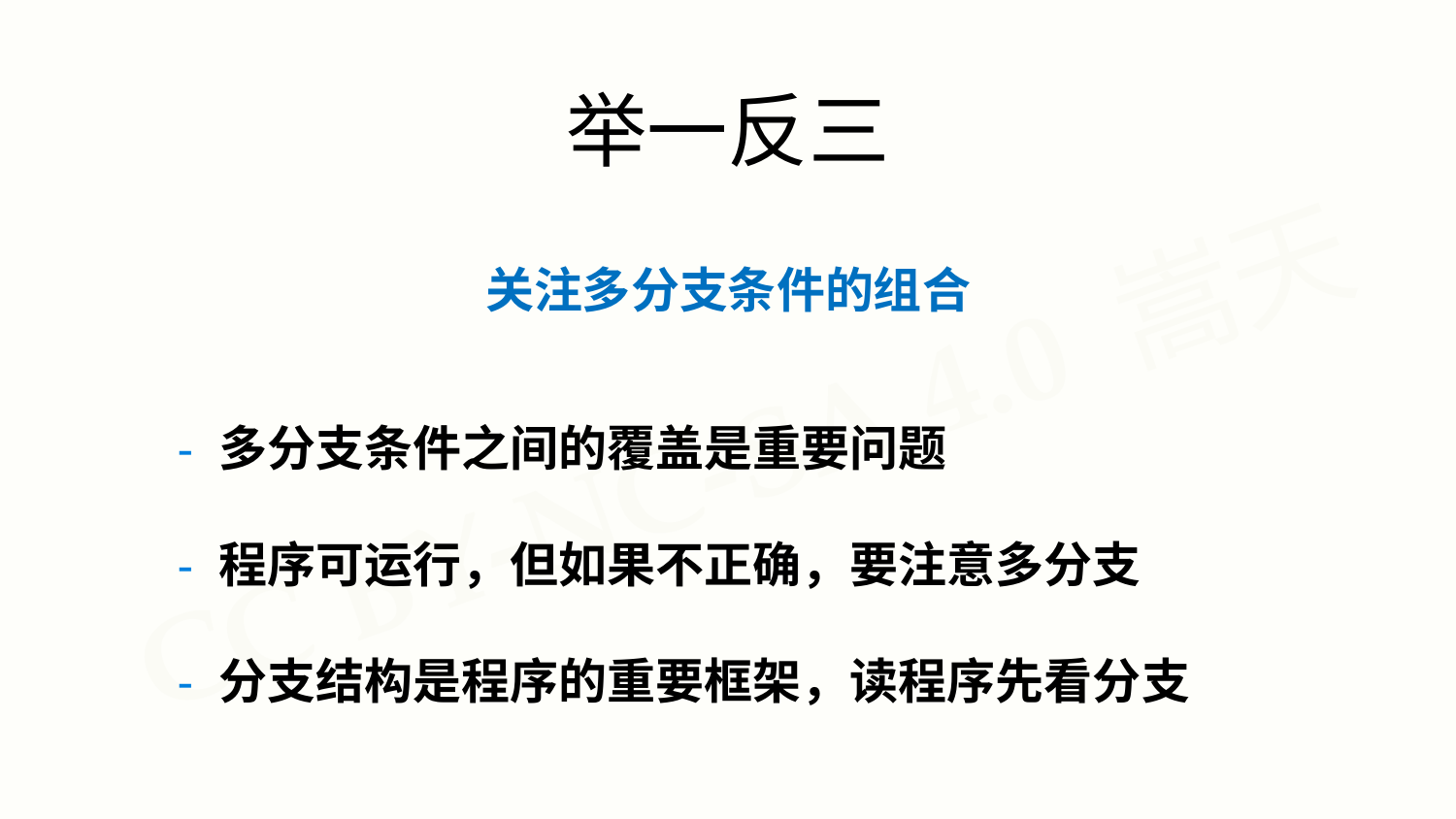

举一反三
关注多分支条件的组合
            - 多分支条件之间的覆盖是重要问题
            - 程序可运行，但如果不正确，要注意多分支
            - 分支结构是程序的重要框架，读程序先看分支